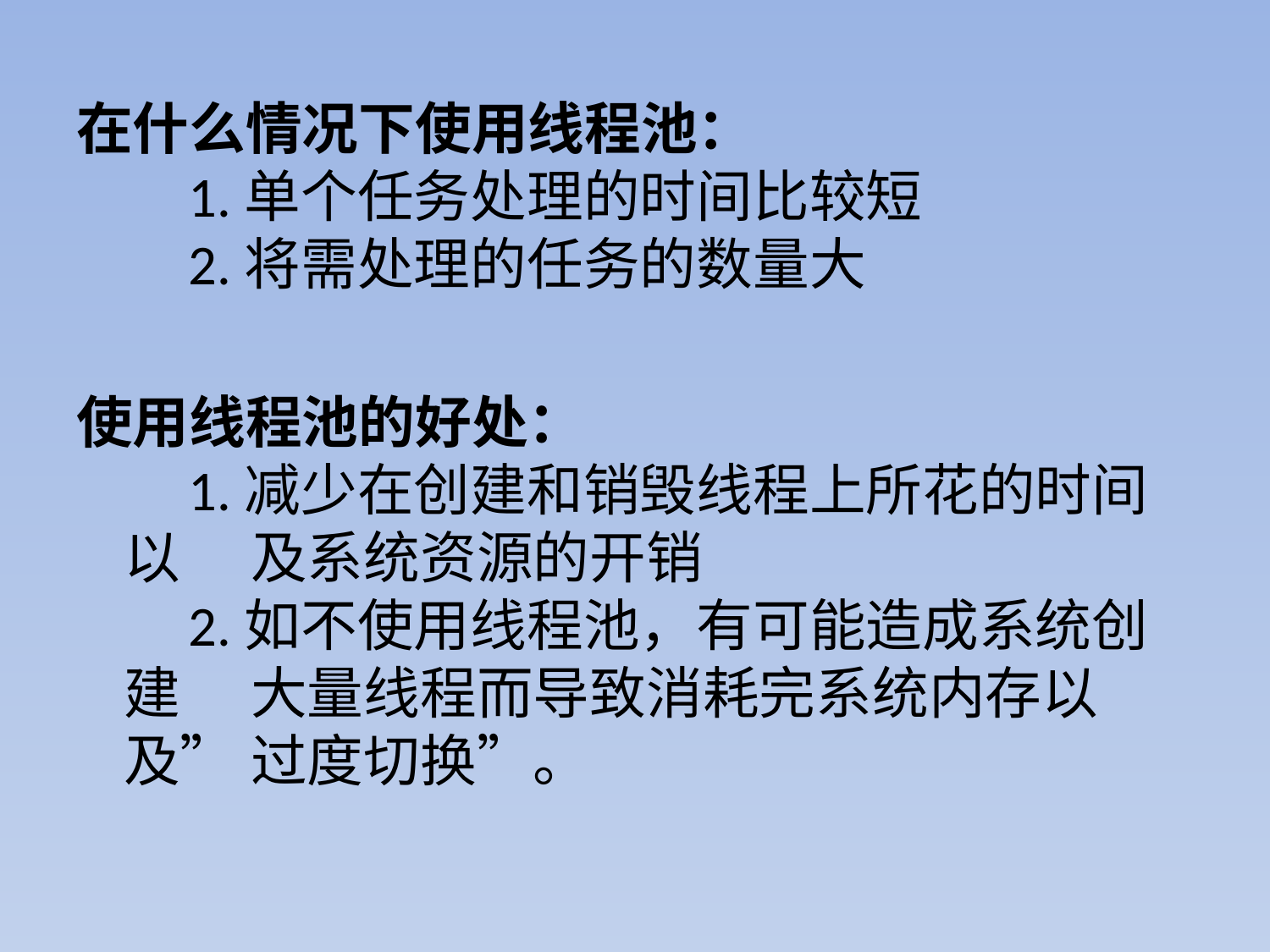

在什么情况下使用线程池： 
    1.单个任务处理的时间比较短 
    2.将需处理的任务的数量大

使用线程池的好处：
    1.减少在创建和销毁线程上所花的时间以	及系统资源的开销 
    2.如不使用线程池，有可能造成系统创建	大量线程而导致消耗完系统内存以及”	过度切换”。